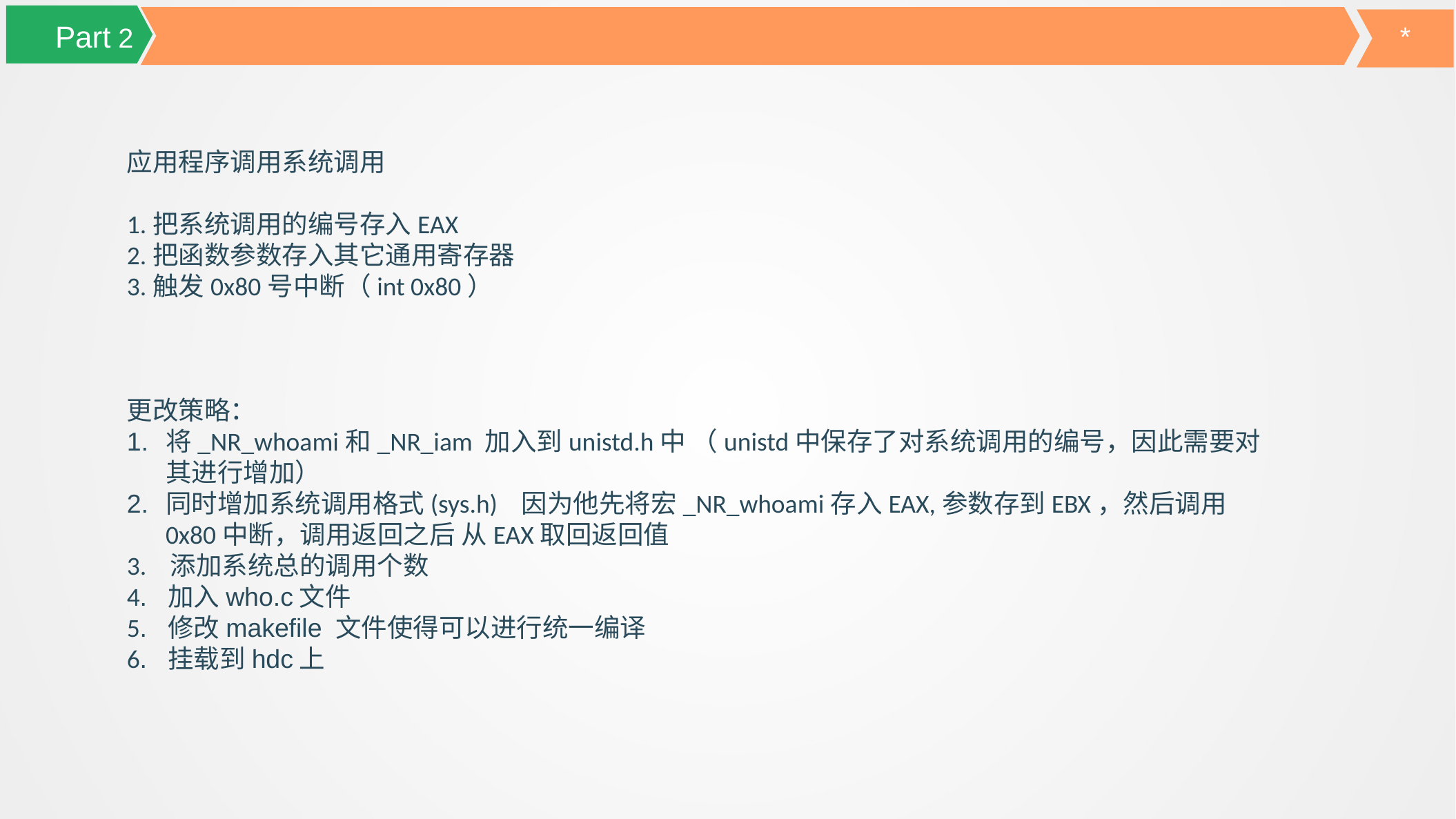

Part 2
*
应用程序调用系统调用

1.把系统调用的编号存入EAX
2.把函数参数存入其它通用寄存器
3.触发0x80号中断（int 0x80）

更改策略：
将_NR_whoami和_NR_iam 加入到unistd.h中 （unistd中保存了对系统调用的编号，因此需要对其进行增加）
同时增加系统调用格式(sys.h)   因为他先将宏_NR_whoami存入EAX,参数存到EBX，然后调用0x80中断，调用返回之后 从EAX取回返回值
3.   添加系统总的调用个数
4.  加入who.c文件
5.  修改makefile 文件使得可以进行统一编译
6.  挂载到hdc上